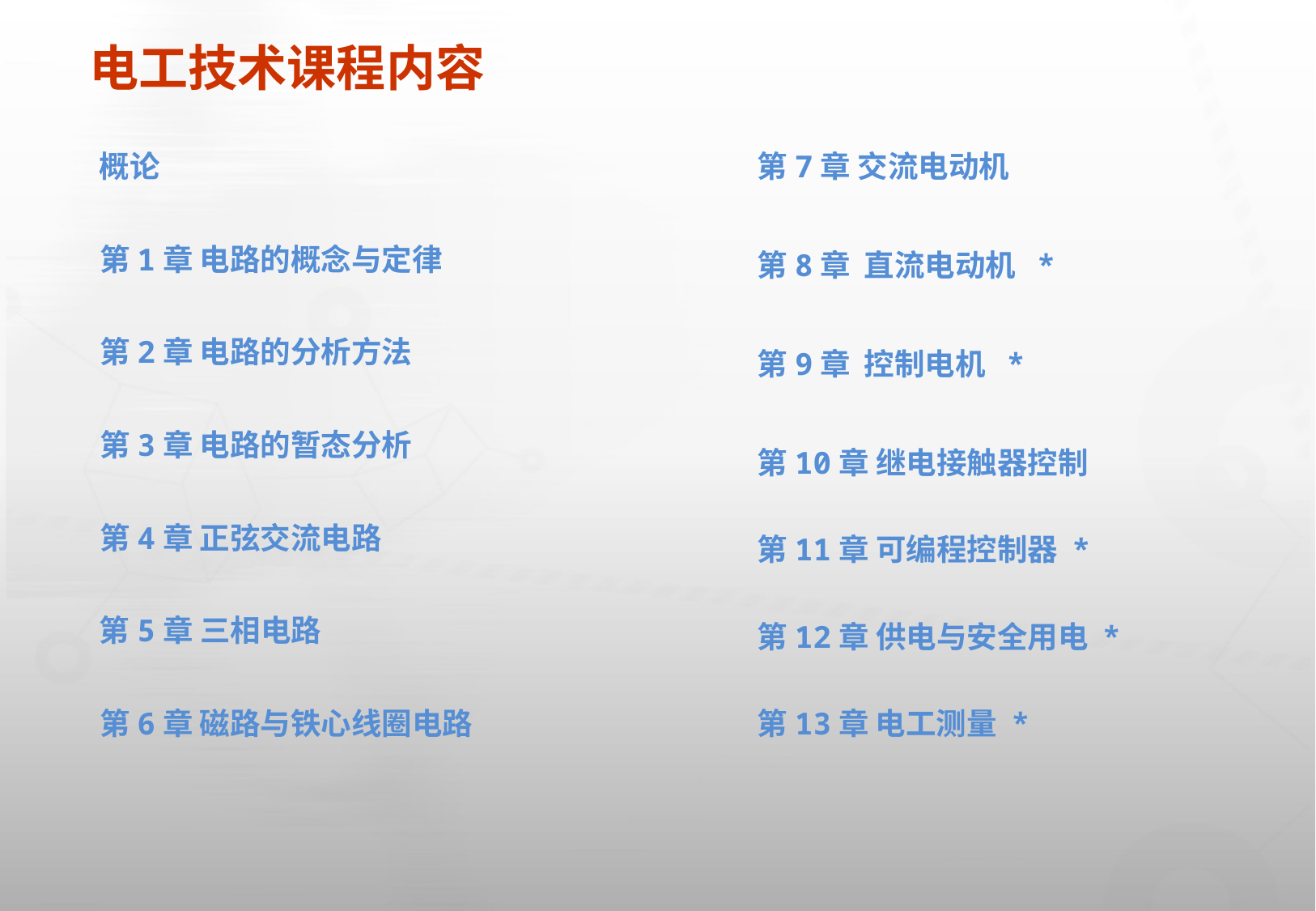

# 电工技术课程内容
概论
第7章 交流电动机
第1章 电路的概念与定律
第8章  直流电动机  *
第2章 电路的分析方法
第9章  控制电机  *
第3章 电路的暂态分析
第10章 继电接触器控制
第4章 正弦交流电路
第11章 可编程控制器 *
第5章 三相电路
第12章 供电与安全用电 *
第6章 磁路与铁心线圈电路
第13章 电工测量 *